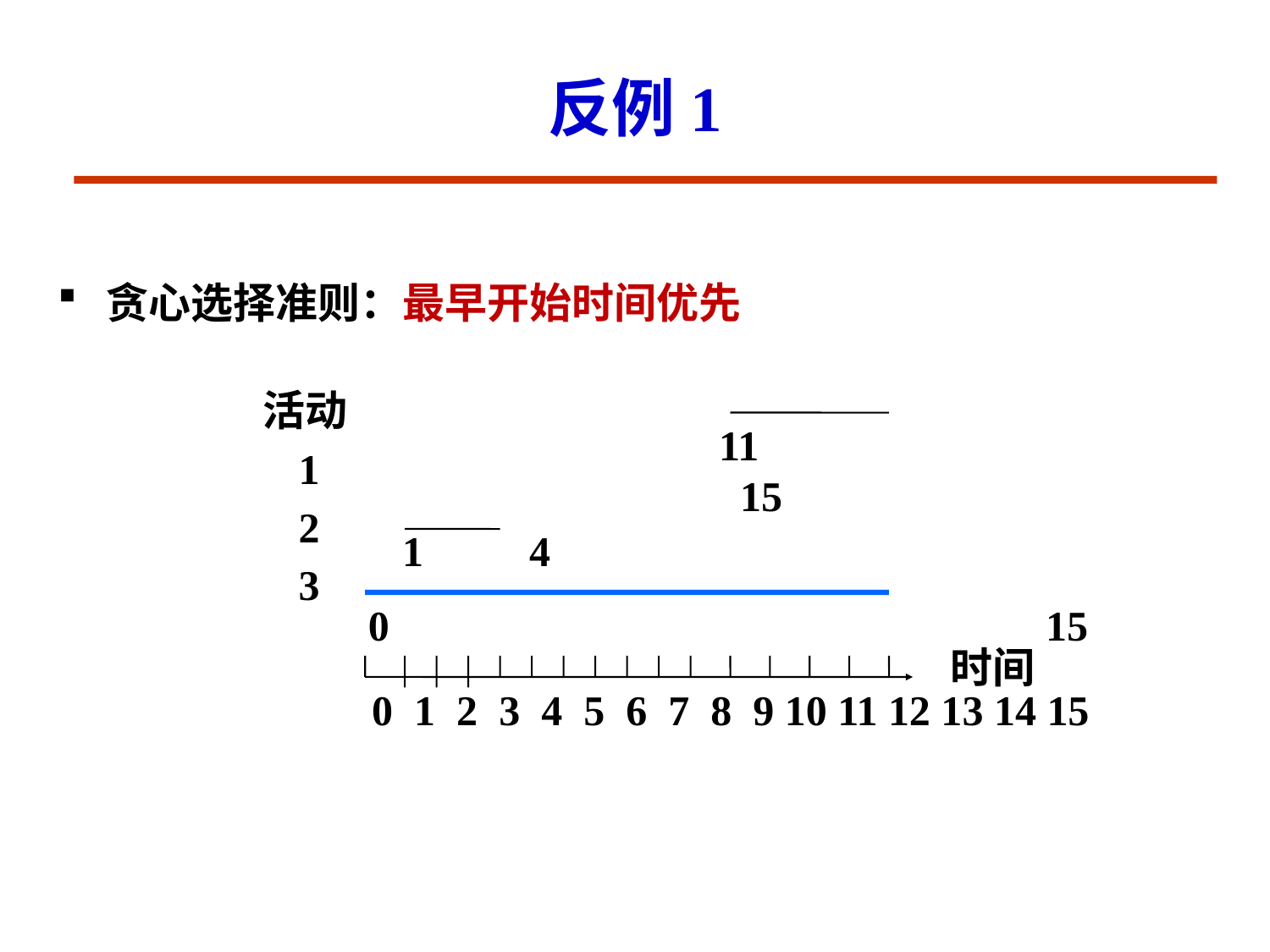

# 反例1
贪心选择准则：最早开始时间优先
   活动
       1
       2
       3

11               15
1          4

 0                                                              15
时间

0  1  2  3  4  5  6  7  8  9 10 11 12 13 14 15